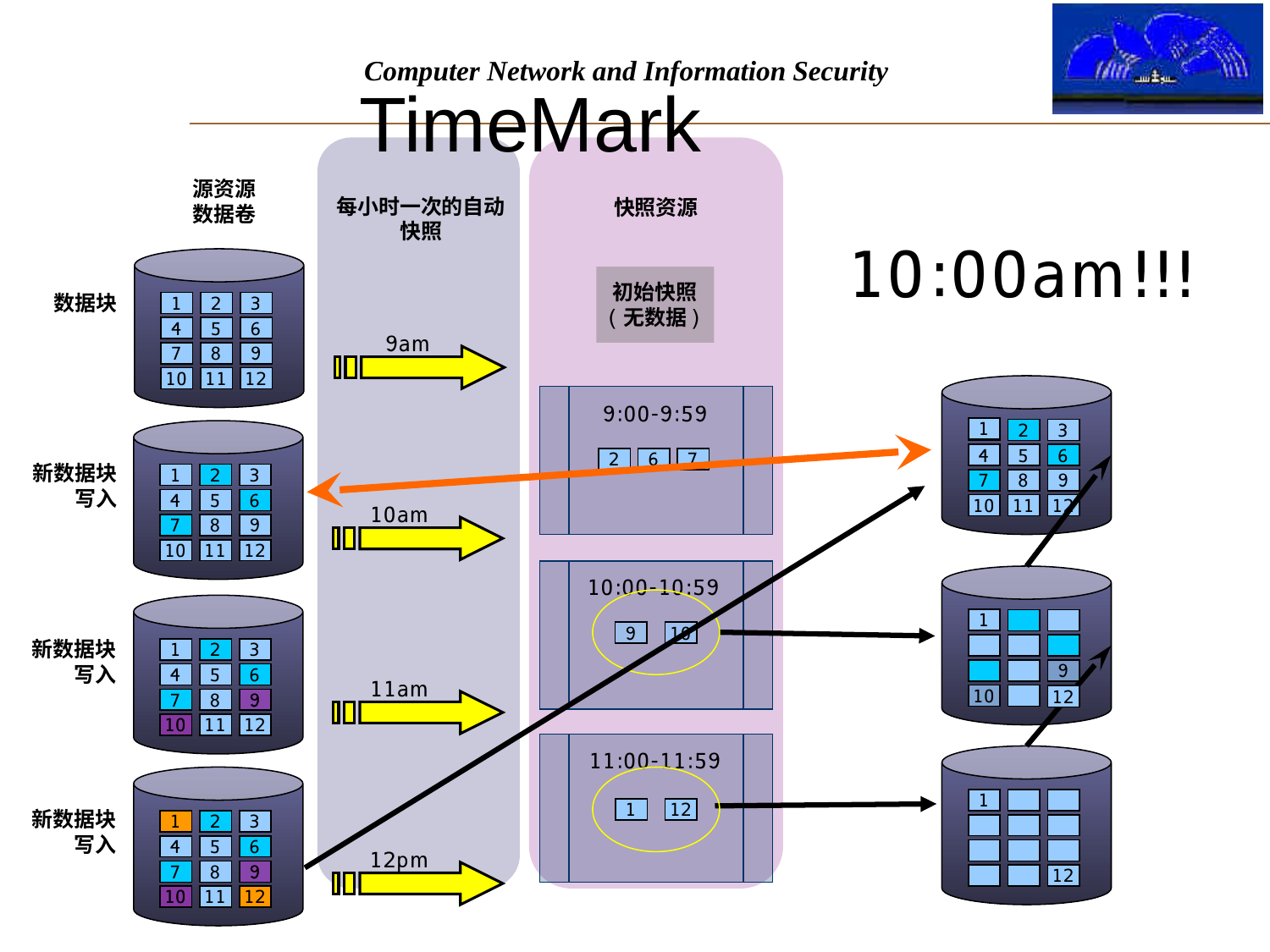

# TimeMark

源资源
数据卷
每小时一次的自动快照
快照资源
10:00am!!!

1
2
3
4
5
6
7
8
9
10
11
12
初始快照
(无数据)
数据块
9am

1
2
6
9
10
4
5
7
8
3
11
12
1
12

9:00-9:59

1
2
3
4
5
6
7
8
9
10
11
12
2
6
7
新数据块
写入
2
6
7

9
10

10am

1

9
10

12
10:00-10:59

1
2
3
4
5
6
7
8
9
10
11
12
1
12
9
10
新数据块
写入

2
11am

6
7
9
10

1

7

12
11:00-11:59

1
2
3
4
5
6
7
8
9
10
11
12

新数据块
写入
1
12

1
2
12pm

6

7
9
12
10
12